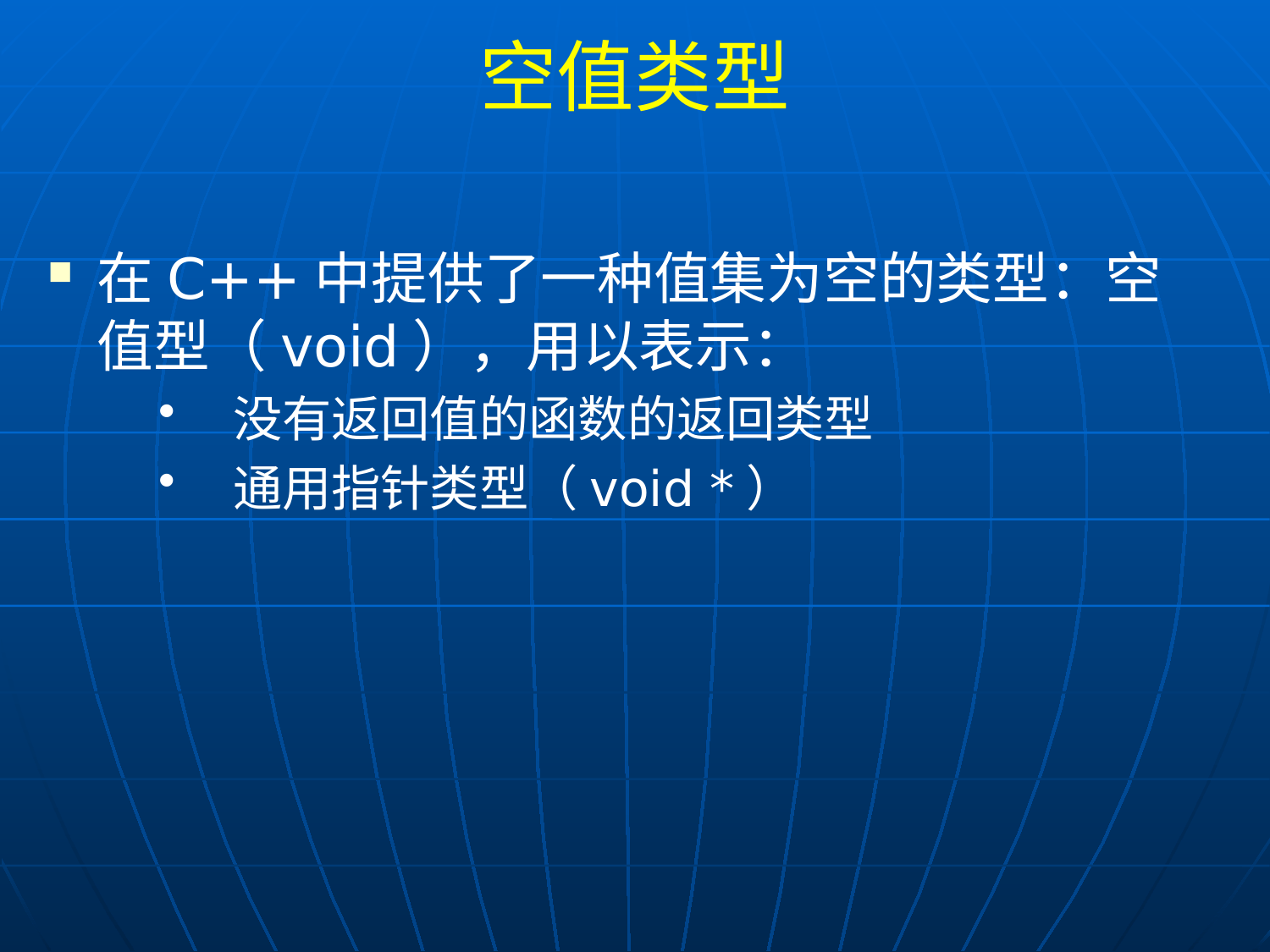

# 空值类型
在C++中提供了一种值集为空的类型：空值型（void），用以表示：
没有返回值的函数的返回类型
通用指针类型（void *）